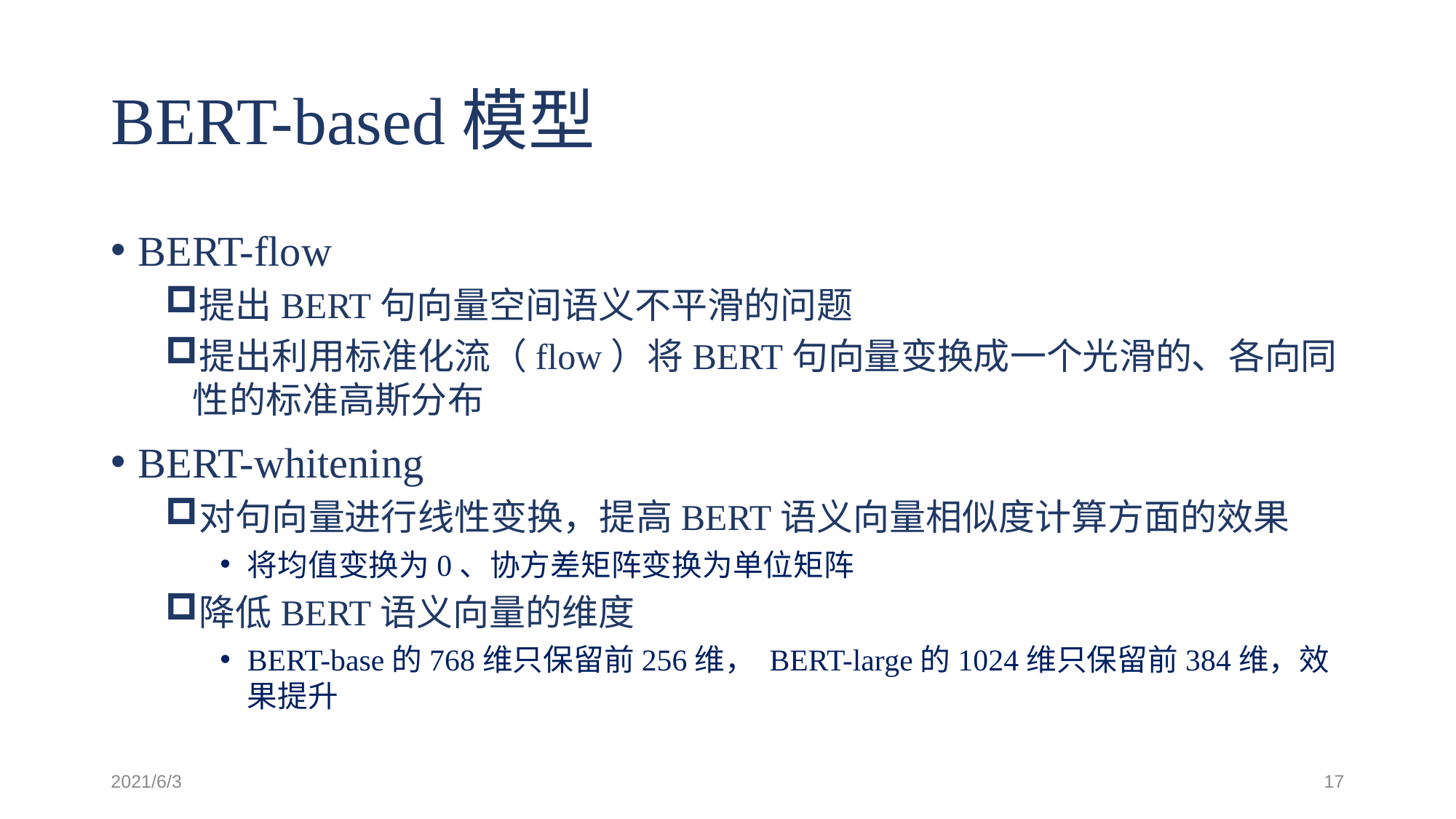

# BERT-based模型
BERT-flow
提出BERT句向量空间语义不平滑的问题
提出利用标准化流（flow）将BERT句向量变换成一个光滑的、各向同性的标准高斯分布
BERT-whitening
对句向量进行线性变换，提高BERT语义向量相似度计算方面的效果
将均值变换为0、协方差矩阵变换为单位矩阵
降低BERT语义向量的维度
BERT-base的768维只保留前256维， BERT-large的1024维只保留前384维，效果提升

2021/6/3
17